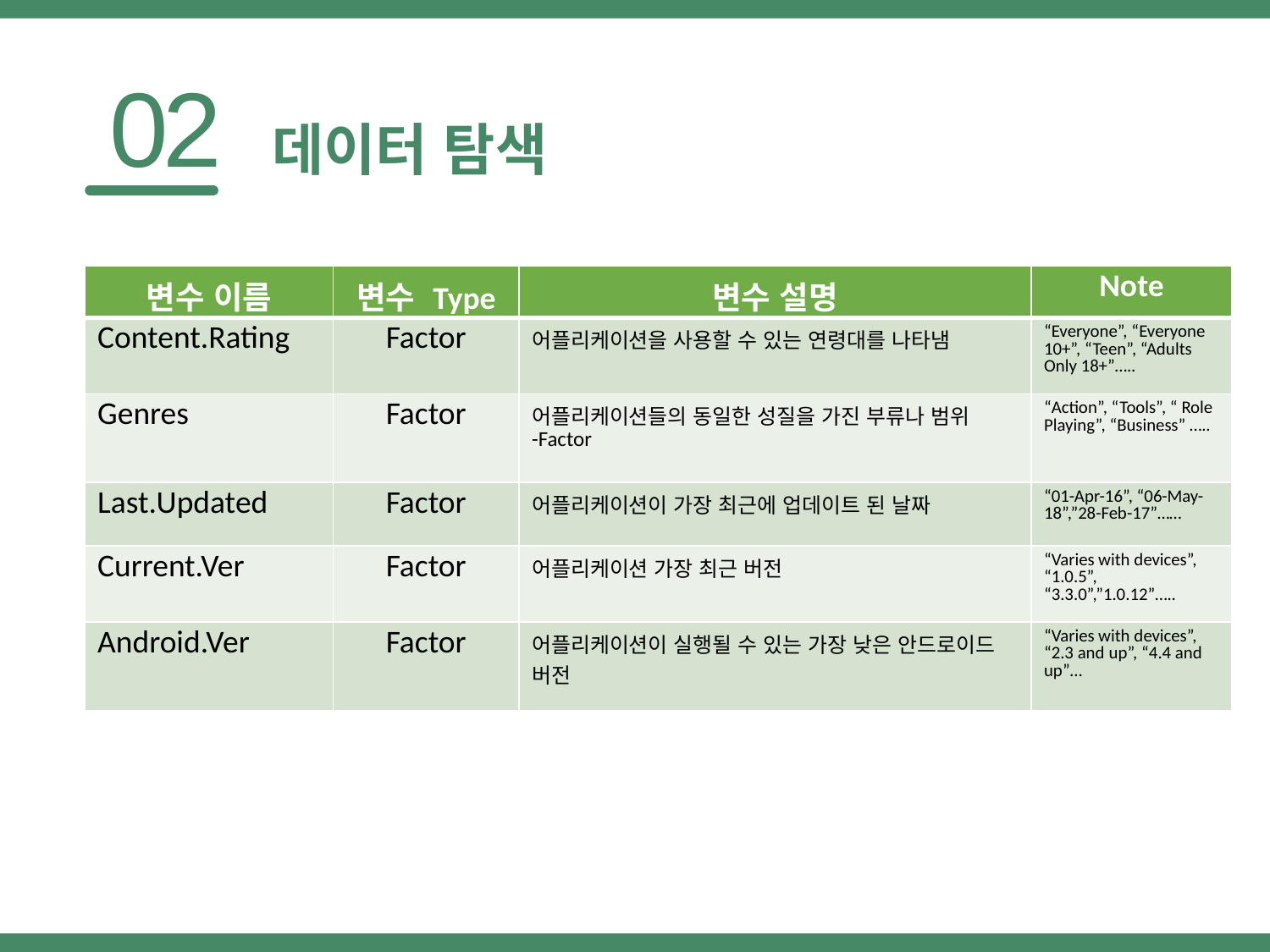

02
데이터 탐색
| 변수 이름 | 변수 Type | 변수 설명 | Note |
| --- | --- | --- | --- |
| Content.Rating | Factor | 어플리케이션을 사용할 수 있는 연령대를 나타냄 | “Everyone”, “Everyone 10+”, “Teen”, “Adults Only 18+”….. |
| Genres | Factor | 어플리케이션들의 동일한 성질을 가진 부류나 범위 -Factor | “Action”, “Tools”, “ Role Playing”, “Business” ….. |
| Last.Updated | Factor | 어플리케이션이 가장 최근에 업데이트 된 날짜 | “01-Apr-16”, “06-May-18”,”28-Feb-17”…… |
| Current.Ver | Factor | 어플리케이션 가장 최근 버전 | “Varies with devices”, “1.0.5”, “3.3.0”,”1.0.12”….. |
| Android.Ver | Factor | 어플리케이션이 실행될 수 있는 가장 낮은 안드로이드 버전 | “Varies with devices”, “2.3 and up”, “4.4 and up”… |